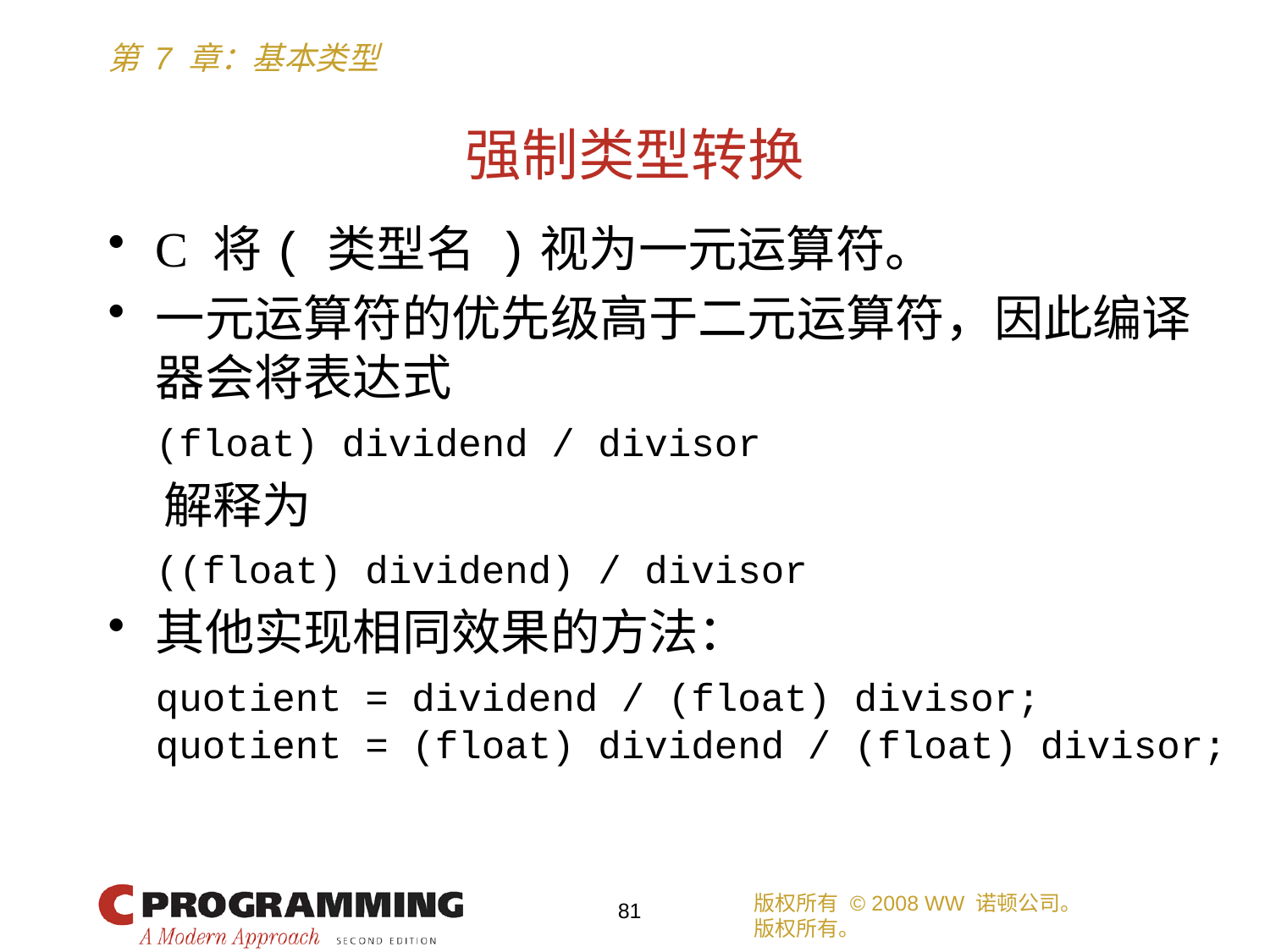

# 强制类型转换
C 将( 类型名 )视为一元运算符。
一元运算符的优先级高于二元运算符，因此编译器会将表达式
	(float) dividend / divisor
    解释为
	((float) dividend) / divisor
其他实现相同效果的方法：
	quotient = dividend / (float) divisor;
	quotient = (float) dividend / (float) divisor;
版权所有 © 2008 WW 诺顿公司。
版权所有。
81